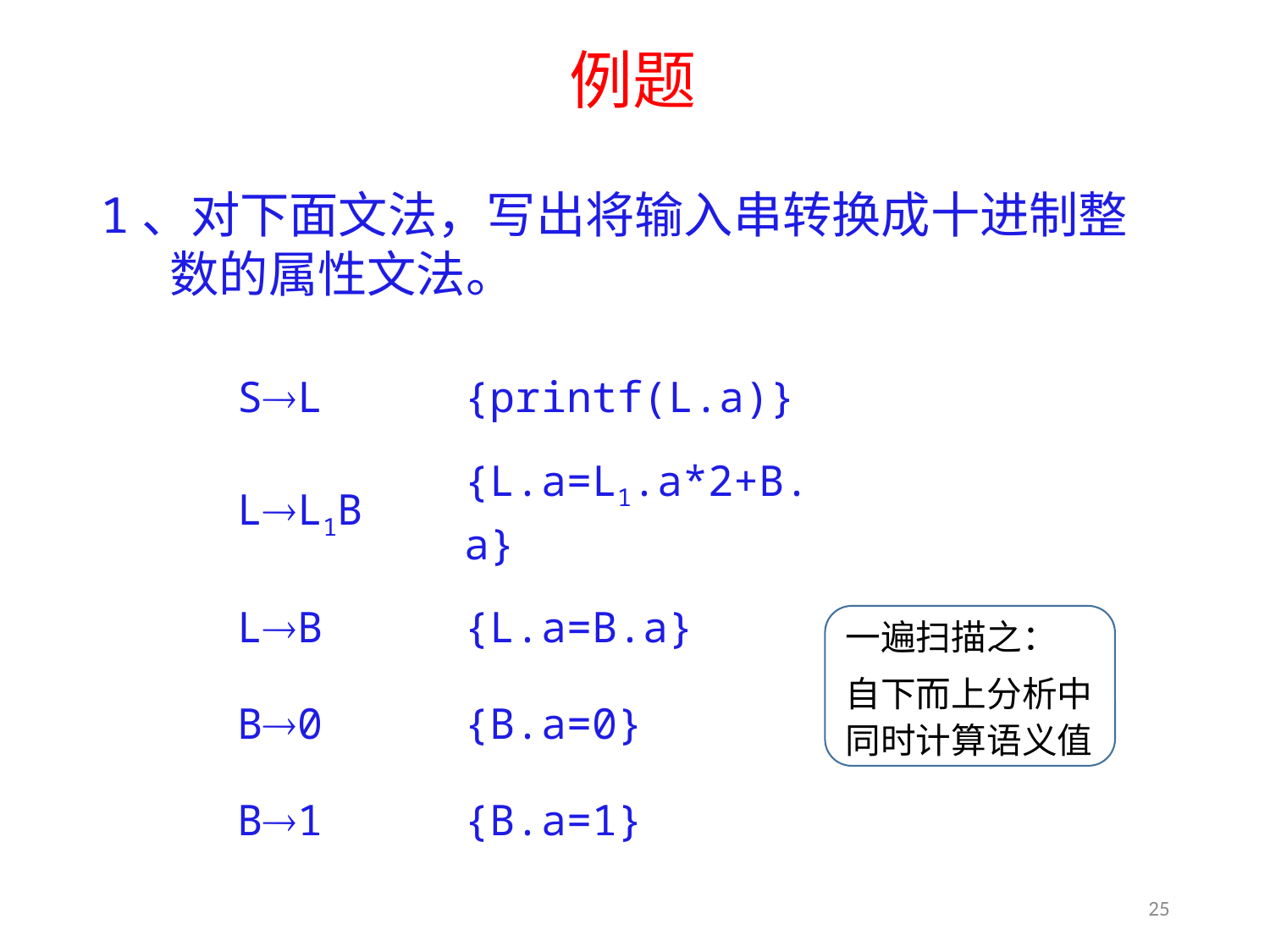

# 例题
1、对下面文法，写出将输入串转换成十进制整数的属性文法。
| S→L |  |
| --- | --- |
| L→L1B |  |
| L→B |  |
| B→0 |  |
| B→1 |  |
| S→L | {printf(L.a)} |
| --- | --- |
| L→L1B | {L.a=L1.a\*2+B.a} |
| L→B | {L.a=B.a} |
| B→0 | {B.a=0} |
| B→1 | {B.a=1} |
一遍扫描之：
自下而上分析中同时计算语义值
25